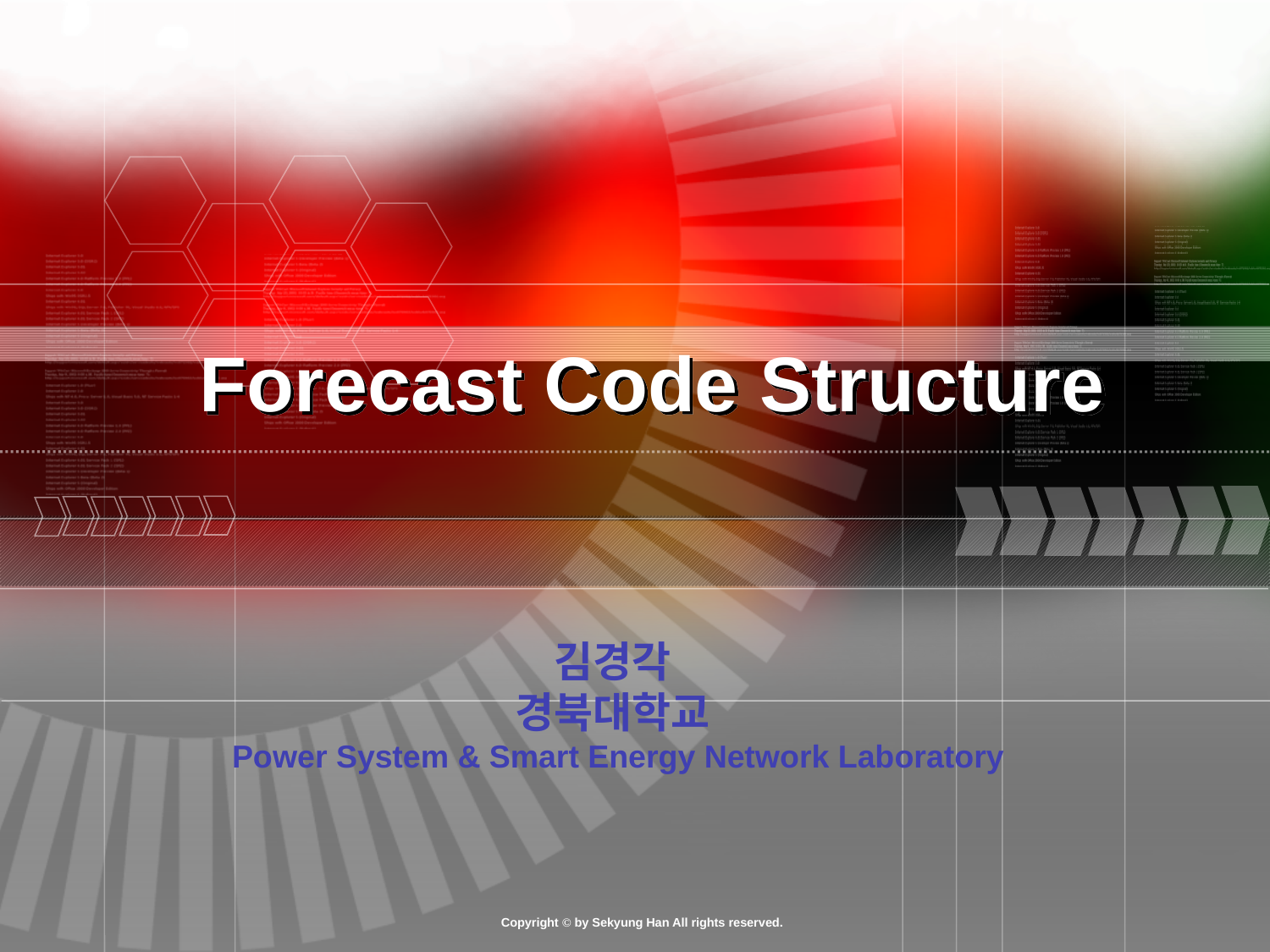

Forecast Code Structure

김경각
경북대학교
Power System & Smart Energy Network Laboratory

Copyright © by Sekyung Han All rights reserved.